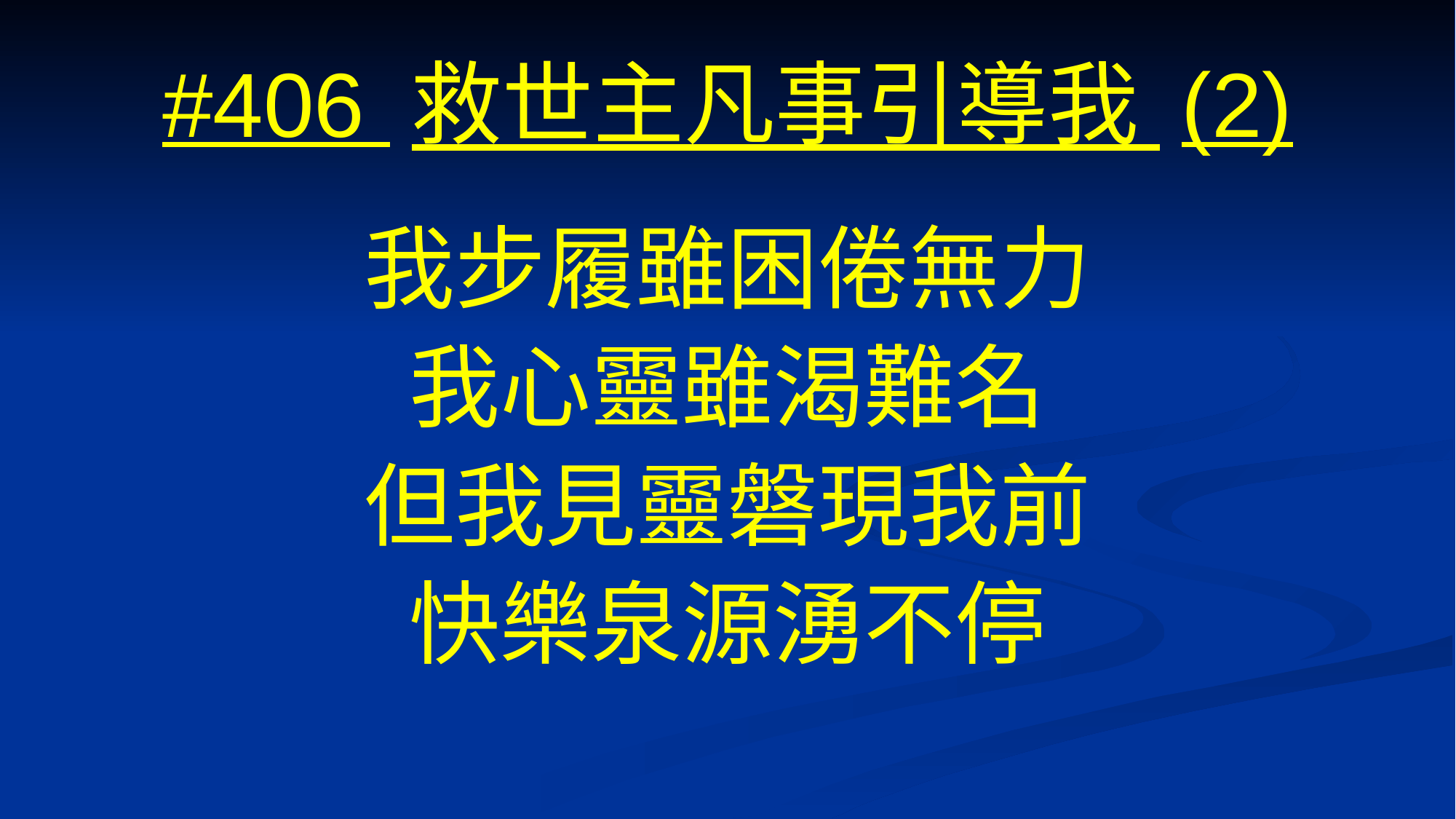

# #406 救世主凡事引導我 (2)
我步履雖困倦無力
我心靈雖渴難名
但我見靈磐現我前
快樂泉源湧不停